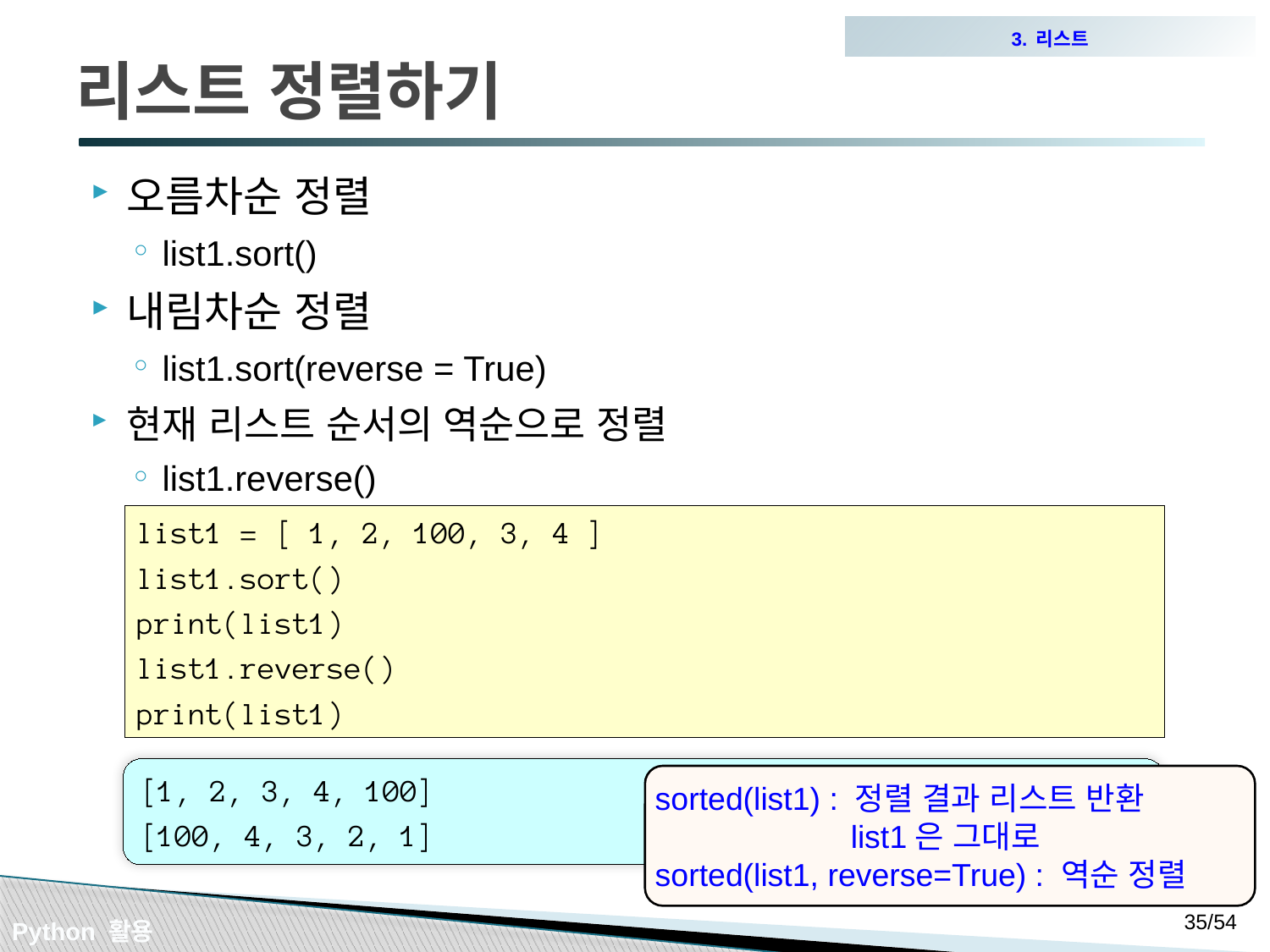

3. 리스트
# 리스트 정렬하기
오름차순 정렬
list1.sort()
내림차순 정렬
list1.sort(reverse = True)
현재 리스트 순서의 역순으로 정렬
list1.reverse()
list1 = [ 1, 2, 100, 3, 4 ]
list1.sort()
print(list1)
list1.reverse()
print(list1)
[1, 2, 3, 4, 100]
[100, 4, 3, 2, 1]
sorted(list1) : 정렬 결과 리스트 반환
                      list1은 그대로
sorted(list1, reverse=True) : 역순 정렬
35